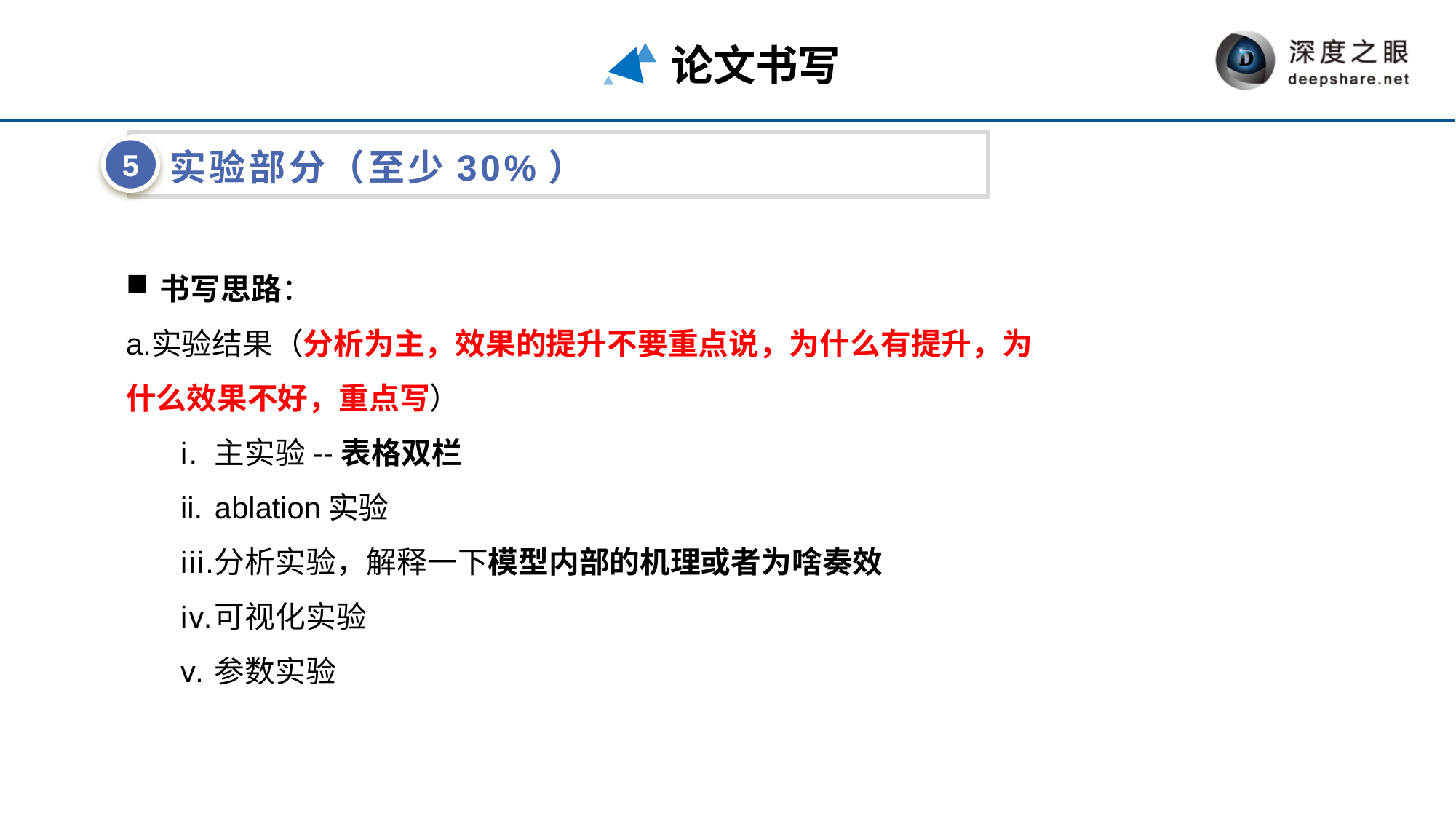

论文书写

5
实验部分（至少30%）
书写思路：
实验结果（分析为主，效果的提升不要重点说，为什么有提升，为什么效果不好，重点写）
主实验--表格双栏
ablation实验
分析实验，解释一下模型内部的机理或者为啥奏效
可视化实验
参数实验